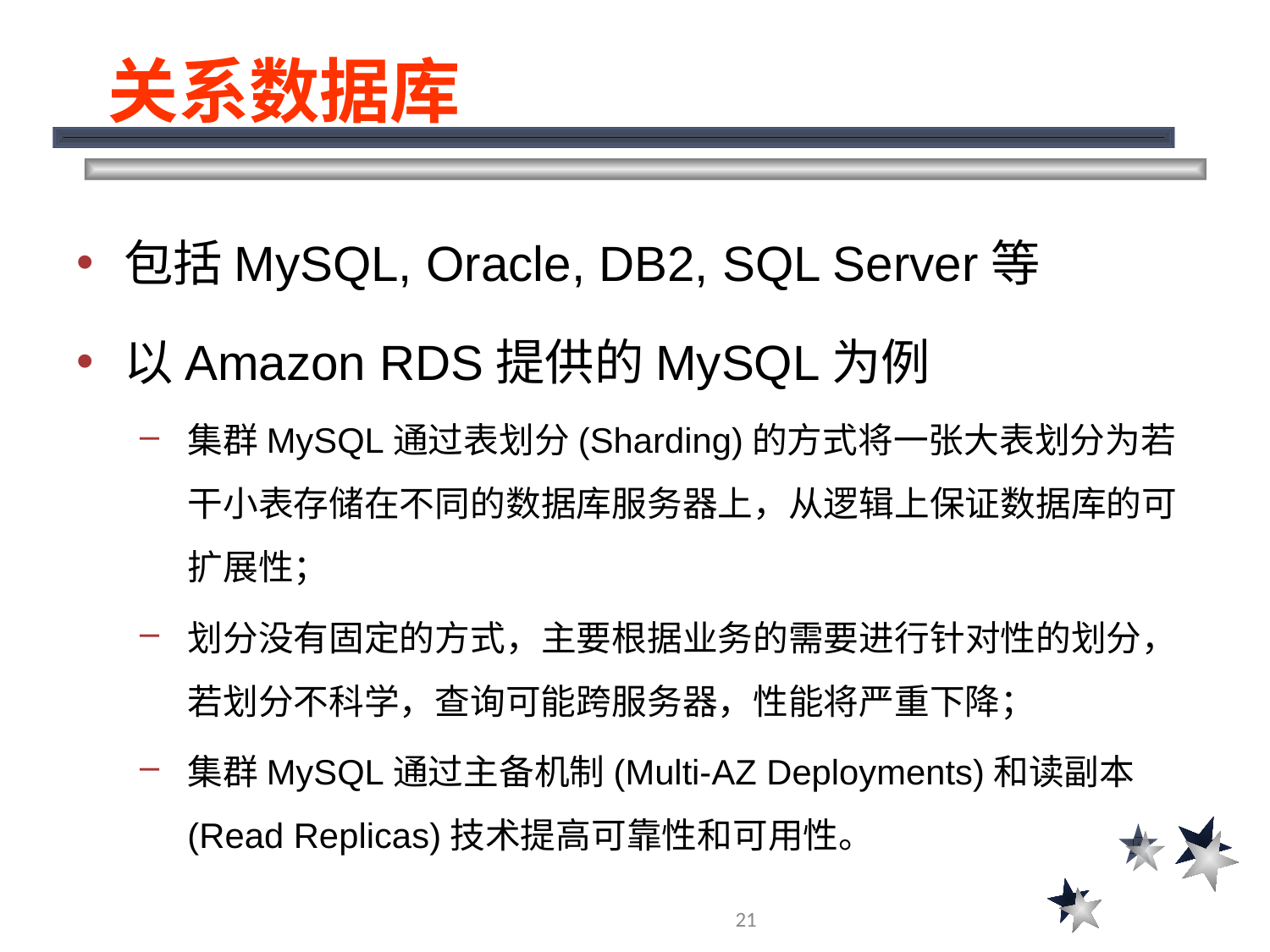

# 关系数据库
包括MySQL, Oracle, DB2, SQL Server等
以Amazon RDS提供的MySQL为例
集群MySQL通过表划分(Sharding)的方式将一张大表划分为若干小表存储在不同的数据库服务器上，从逻辑上保证数据库的可扩展性；
划分没有固定的方式，主要根据业务的需要进行针对性的划分，若划分不科学，查询可能跨服务器，性能将严重下降；
集群MySQL通过主备机制(Multi-AZ Deployments)和读副本(Read Replicas)技术提高可靠性和可用性。
21